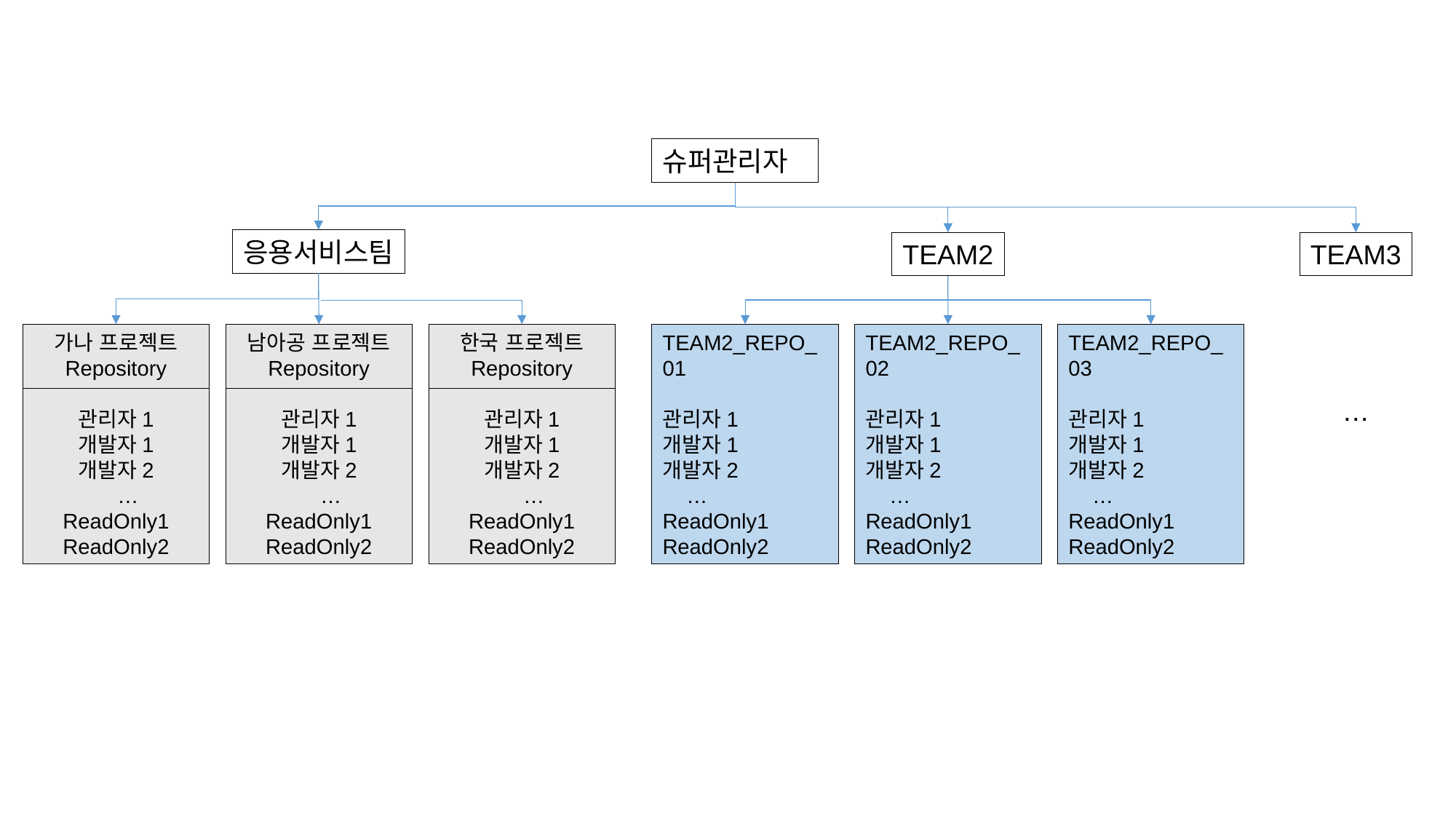

슈퍼관리자
응용서비스팀
TEAM2
TEAM3
한국 프로젝트
Repository

관리자1
개발자1
개발자2
    …
ReadOnly1
ReadOnly2
TEAM2_REPO_03

관리자1
개발자1
개발자2
    …
ReadOnly1
ReadOnly2
가나 프로젝트
Repository

관리자1
개발자1
개발자2
    …
ReadOnly1
ReadOnly2
남아공 프로젝트
Repository

관리자1
개발자1
개발자2
    …
ReadOnly1
ReadOnly2
TEAM2_REPO_01

관리자1
개발자1
개발자2
    …
ReadOnly1
ReadOnly2
TEAM2_REPO_02

관리자1
개발자1
개발자2
    …
ReadOnly1
ReadOnly2
…